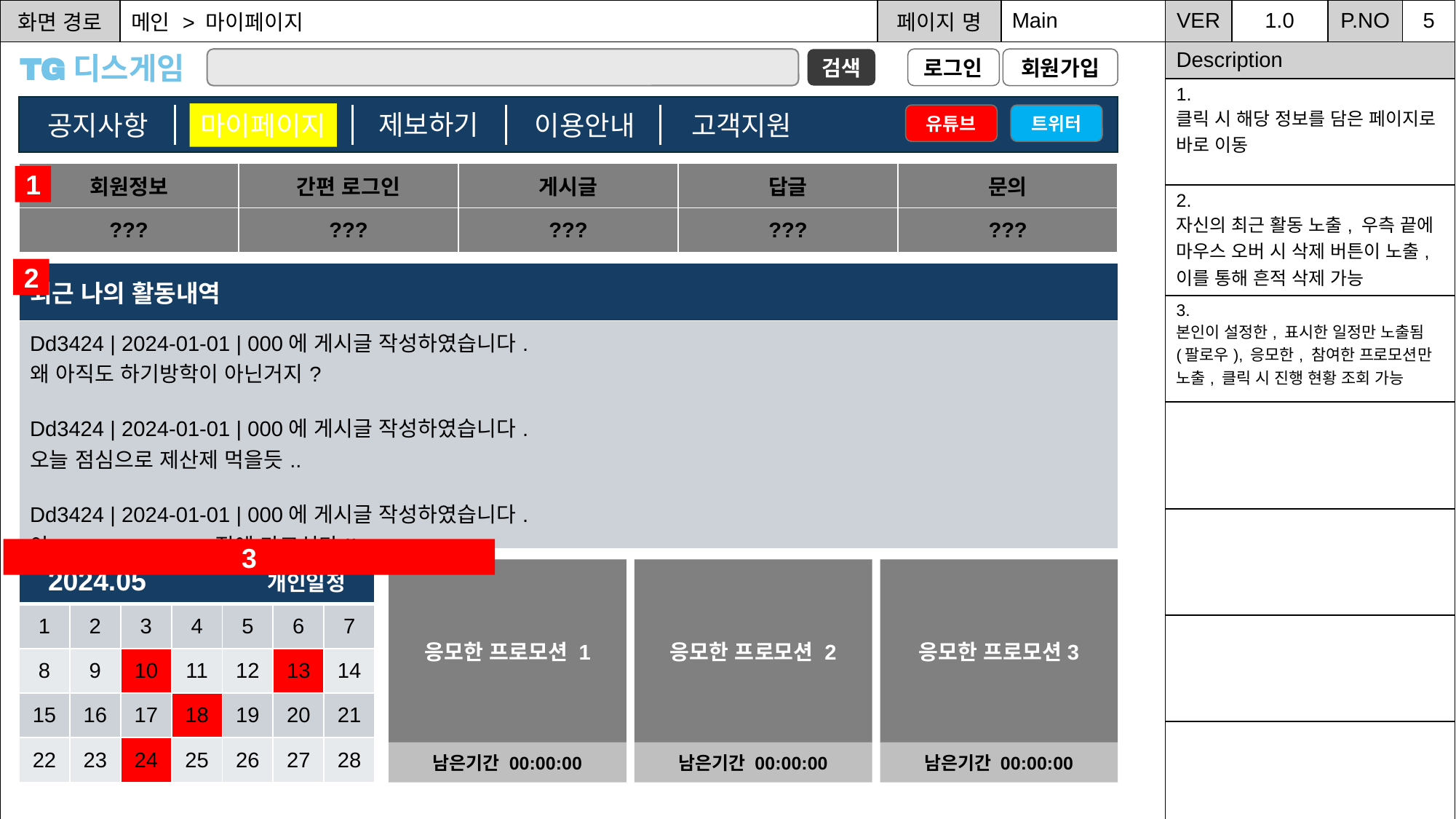

| 화면 경로 | 메인 > 마이페이지 | 페이지 명 | Main | VER | 1.0 | P.NO | 5 |
| --- | --- | --- | --- | --- | --- | --- | --- |
|  |  |  |  | Description |  |  |  |
|  |  |  |  | 1. 클릭 시 해당 정보를 담은 페이지로 바로 이동 |  |  |  |
|  |  |  |  | 2. 자신의 최근 활동 노출, 우측 끝에 마우스 오버 시 삭제 버튼이 노출, 이를 통해 흔적 삭제 가능 |  |  |  |
|  |  |  |  | 3. 본인이 설정한, 표시한 일정만 노출됨(팔로우), 응모한, 참여한 프로모션만 노출, 클릭 시 진행 현황 조회 가능 |  |  |  |
|  |  |  |  |  |  |  |  |
|  |  |  |  |  |  |  |  |
|  |  |  |  |  |  |  |  |
|  |  |  |  |  |  |  |  |
TG디스게임
로그인

검색
회원가입

제보하기
공지사항
고객지원
마이페이지
이용안내
유튜브
트위터
| 회원정보 | 간편 로그인 | 게시글 | 답글 | 문의 |
| --- | --- | --- | --- | --- |
| ??? | ??? | ??? | ??? | ??? |
1
2
| 최근 나의 활동내역 |
| --- |
| Dd3424 | 2024-01-01 | 000에 게시글 작성하였습니다. 왜 아직도 하기방학이 아닌거지? Dd3424 | 2024-01-01 | 000에 게시글 작성하였습니다. 오늘 점심으로 제산제 먹을듯.. Dd3424 | 2024-01-01 | 000에 게시글 작성하였습니다. 아~~~~~~~~~~~~ 집에 가고싶다!! |
3
| 2024.05 개인일정 |  |  |  |  |  |  |
| --- | --- | --- | --- | --- | --- | --- |
| 1 | 2 | 3 | 4 | 5 | 6 | 7 |
| 8 | 9 | 10 | 11 | 12 | 13 | 14 |
| 15 | 16 | 17 | 18 | 19 | 20 | 21 |
| 22 | 23 | 24 | 25 | 26 | 27 | 28 |
응모한 프로모션 1
응모한 프로모션 2
응모한 프로모션3
남은기간 00:00:00
남은기간 00:00:00
남은기간 00:00:00